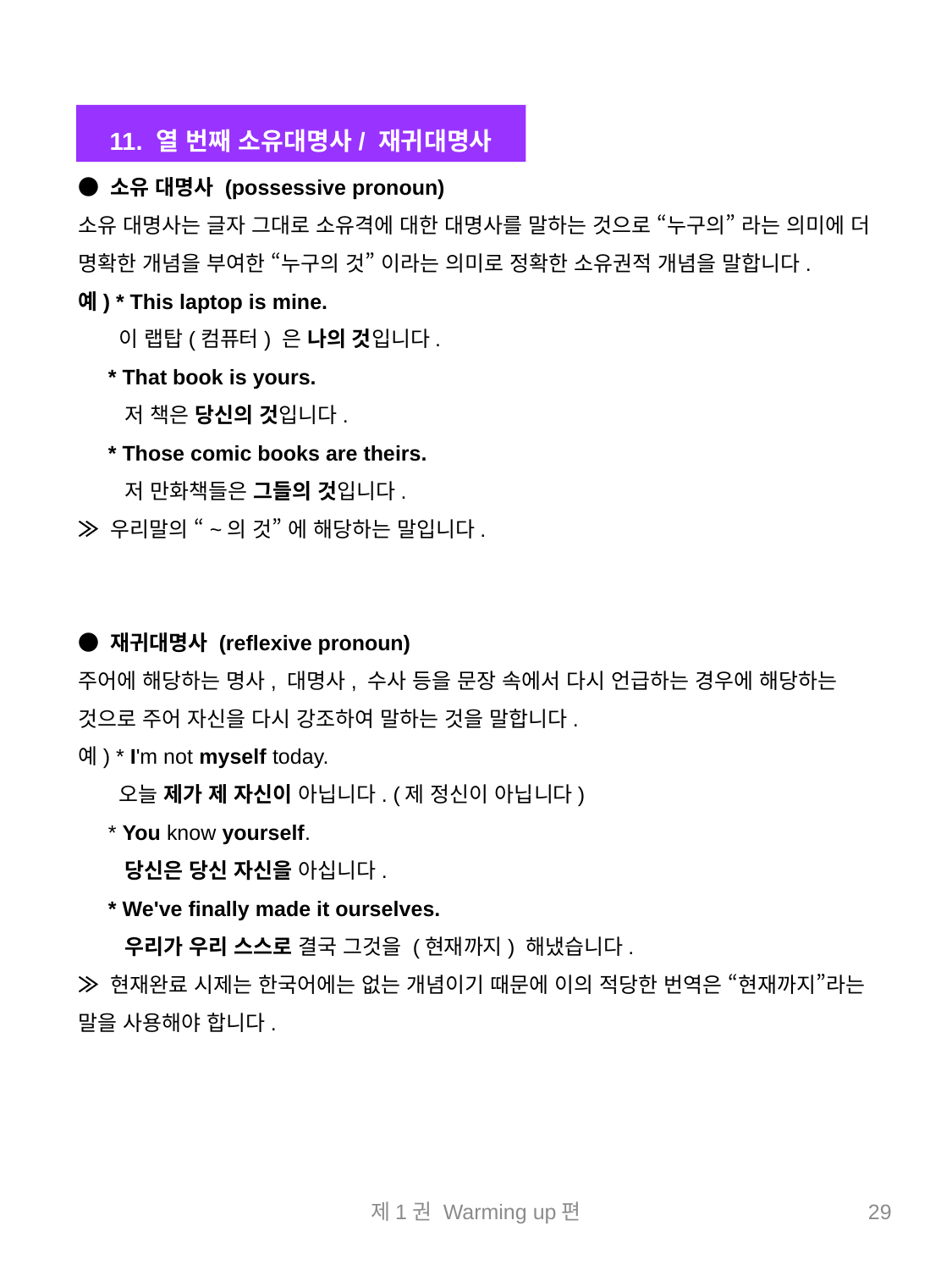

11. 열 번째 소유대명사/ 재귀대명사
● 소유 대명사 (possessive pronoun)
소유 대명사는 글자 그대로 소유격에 대한 대명사를 말하는 것으로 “누구의” 라는 의미에 더 명확한 개념을 부여한 “누구의 것” 이라는 의미로 정확한 소유권적 개념을 말합니다.
예) * This laptop is mine.
      이 랩탑(컴퓨터) 은 나의 것입니다.
     * That book is yours.
       저 책은 당신의 것입니다.
     * Those comic books are theirs.
       저 만화책들은 그들의 것입니다.
≫ 우리말의 “~의 것” 에 해당하는 말입니다.
● 재귀대명사 (reflexive pronoun)
주어에 해당하는 명사, 대명사, 수사 등을 문장 속에서 다시 언급하는 경우에 해당하는 것으로 주어 자신을 다시 강조하여 말하는 것을 말합니다.
예) * I'm not myself today.
      오늘 제가 제 자신이 아닙니다. (제 정신이 아닙니다)
     * You know yourself.
       당신은 당신 자신을 아십니다.
     * We've finally made it ourselves.
       우리가 우리 스스로 결국 그것을 (현재까지) 해냈습니다.
≫ 현재완료 시제는 한국어에는 없는 개념이기 때문에 이의 적당한 번역은 “현재까지”라는 말을 사용해야 합니다.

제1권 Warming up편
29